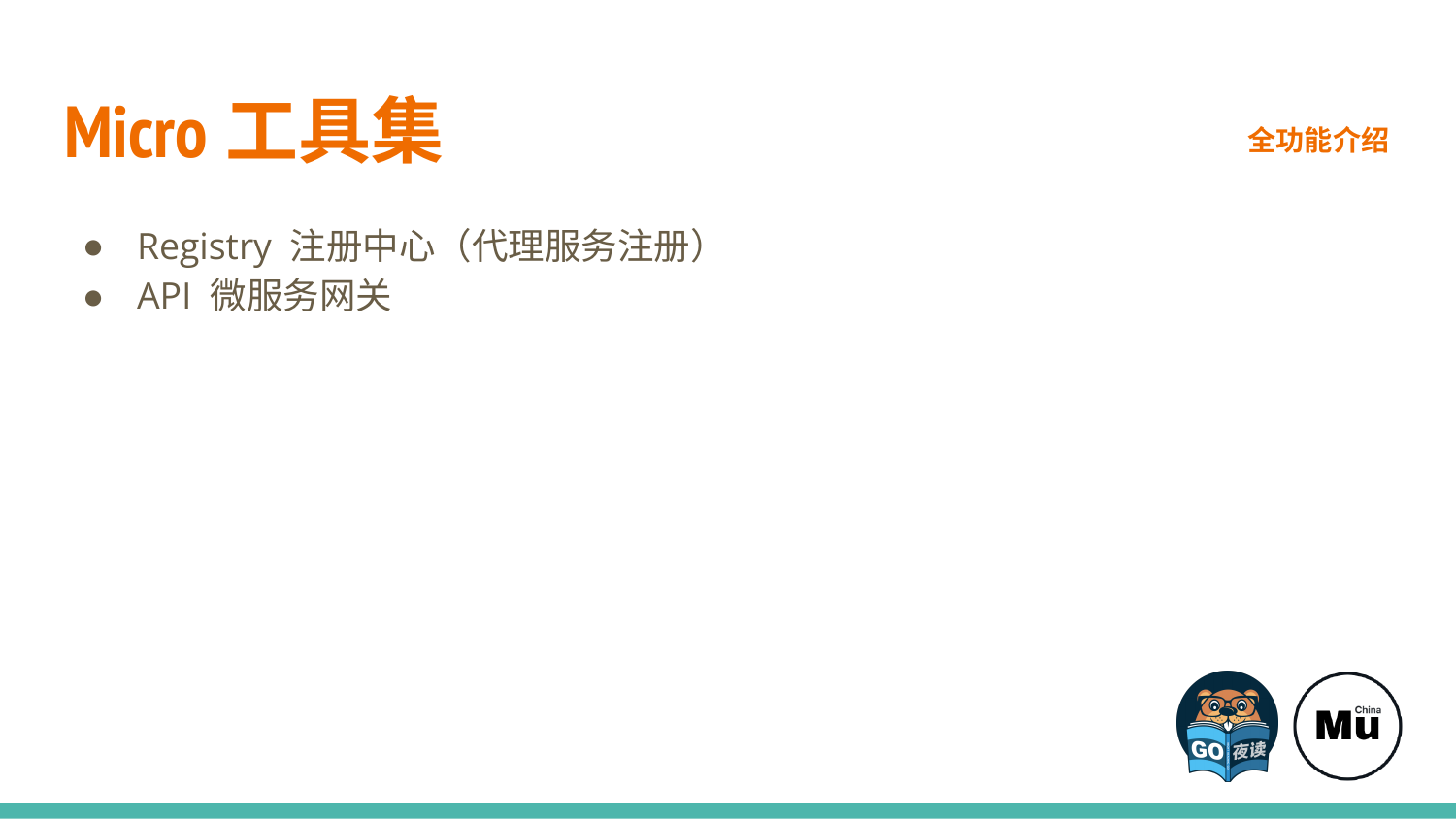

# Micro工具集
全功能介绍
Registry 注册中心（代理服务注册）
API 微服务网关